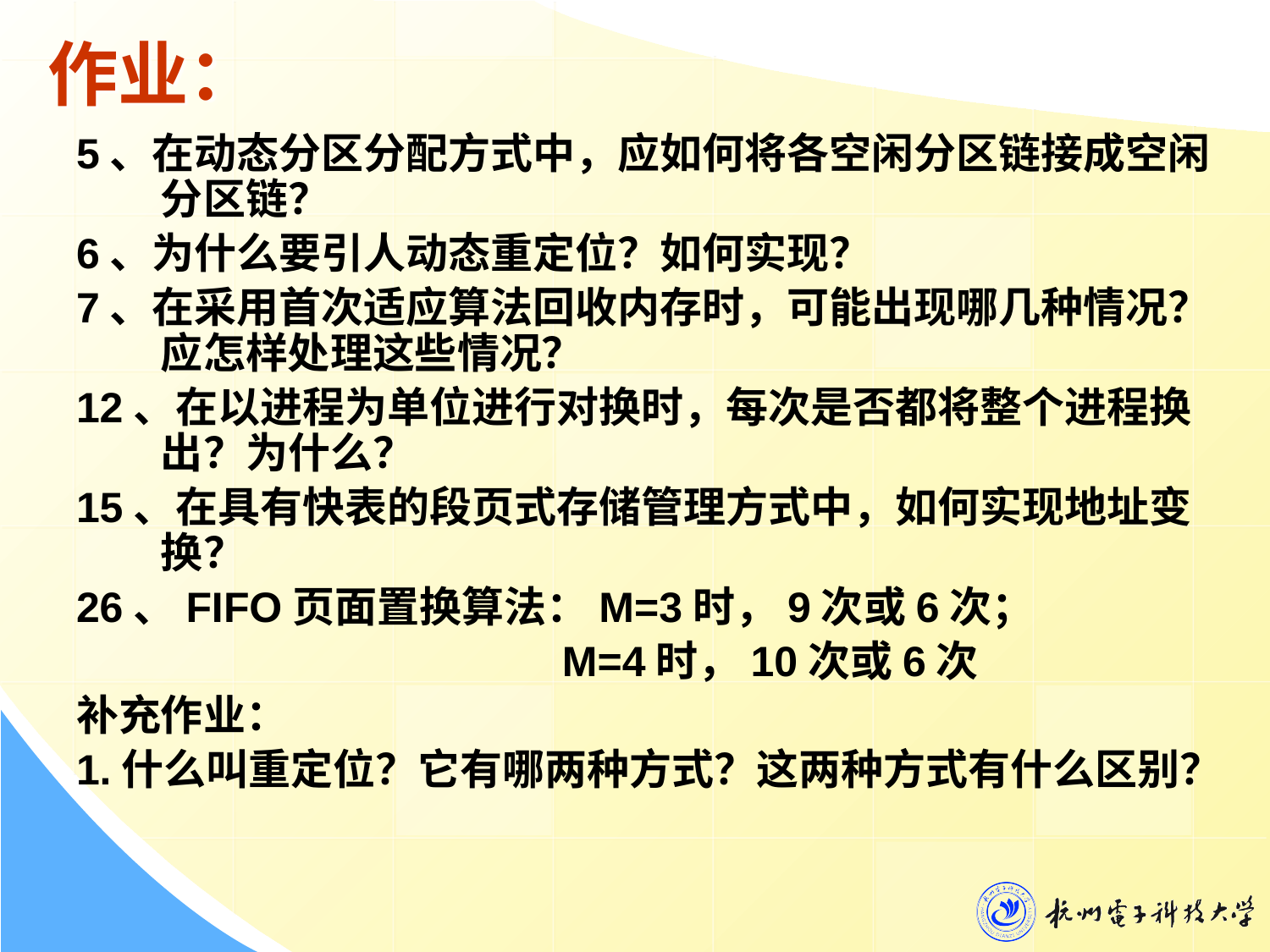

# 作业：
5、在动态分区分配方式中，应如何将各空闲分区链接成空闲分区链？
6、为什么要引人动态重定位？如何实现？
7、在采用首次适应算法回收内存时，可能出现哪几种情况？应怎样处理这些情况？
12、在以进程为单位进行对换时，每次是否都将整个进程换出？为什么？
15、在具有快表的段页式存储管理方式中，如何实现地址变换？
26、FIFO页面置换算法：M=3时，9次或6次；
                                         M=4时，10次或6次
补充作业：
1.什么叫重定位？它有哪两种方式？这两种方式有什么区别？